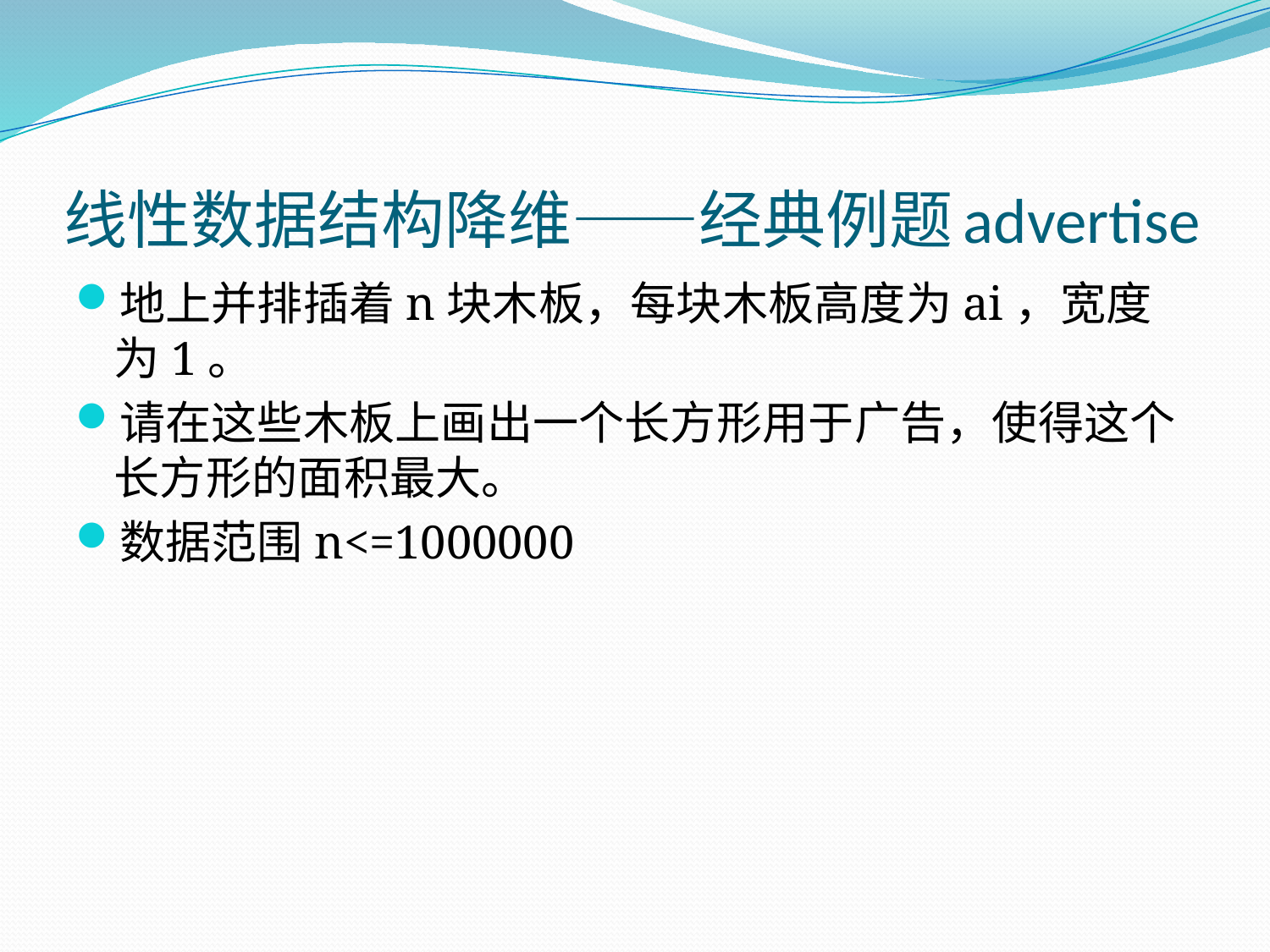

# 线性数据结构降维——经典例题advertise
地上并排插着n块木板，每块木板高度为ai，宽度为1。
请在这些木板上画出一个长方形用于广告，使得这个长方形的面积最大。
数据范围n<=1000000